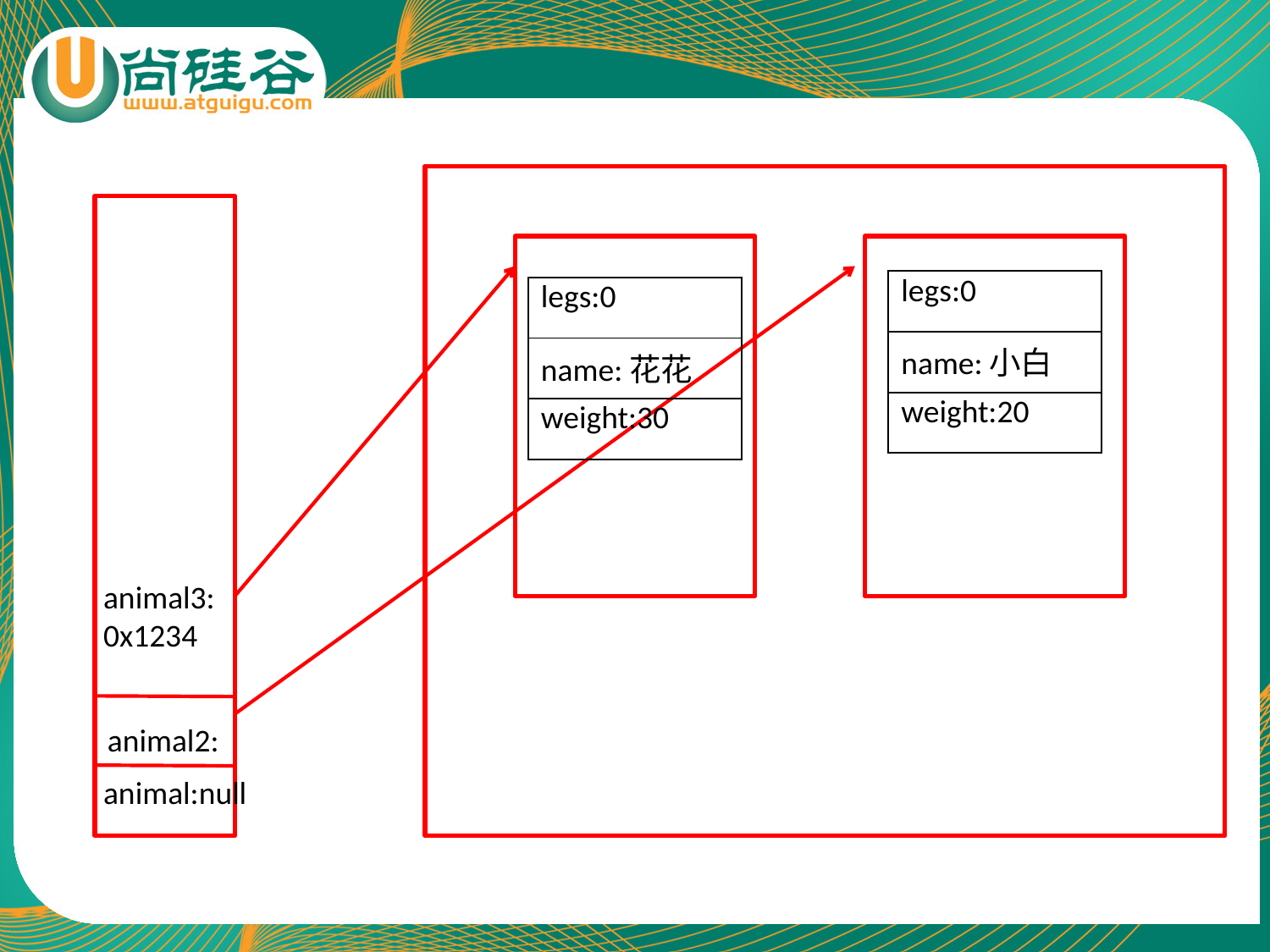

| legs:0 |
| --- |
| name:小白 |
| weight:20 |
| legs:0 |
| --- |
| name:花花 |
| weight:30 |
animal3:0x1234

animal2:
animal:null